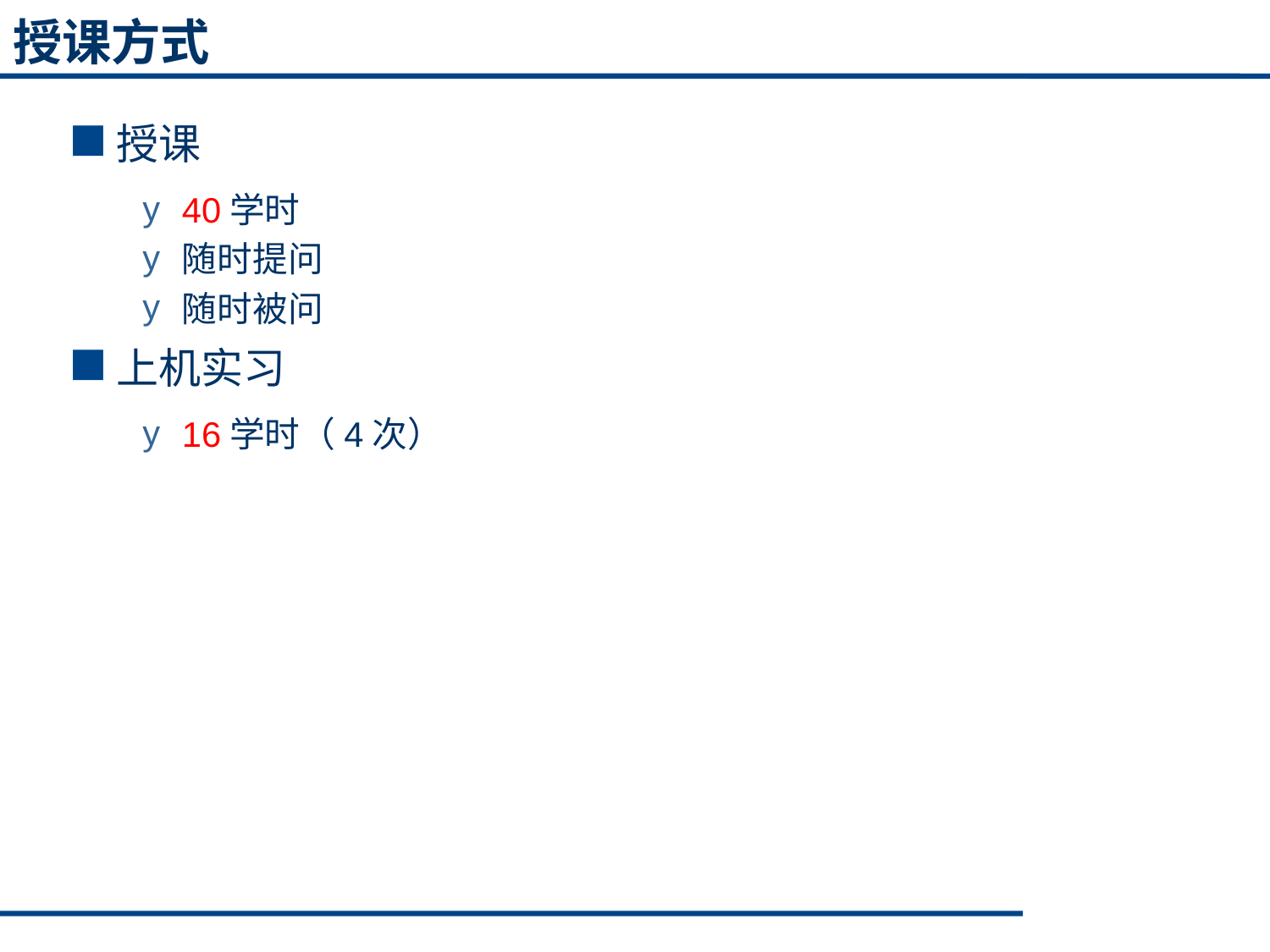

# 授课方式
授课
40学时
随时提问
随时被问
上机实习
16学时（4次）